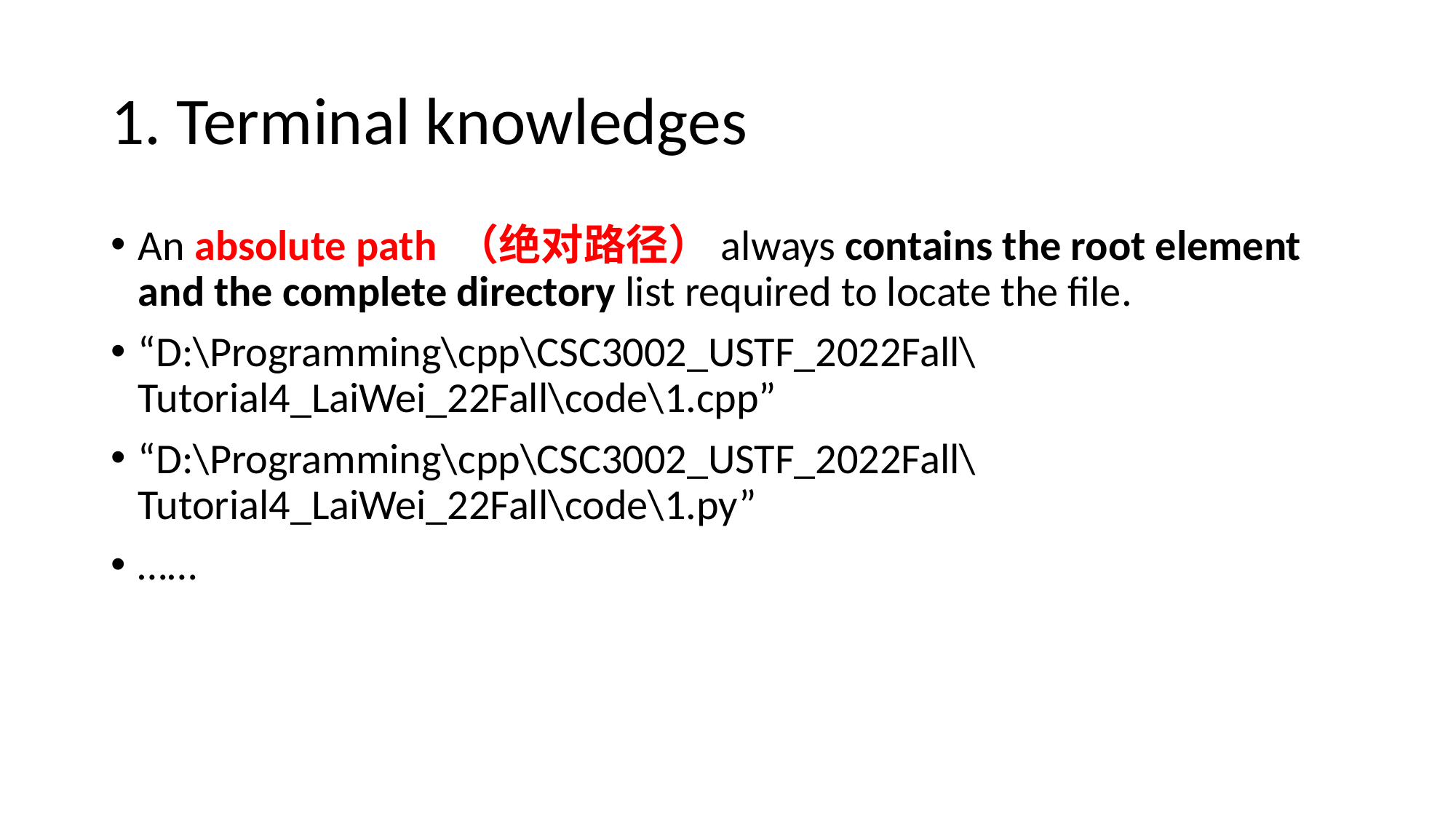

# 1. Terminal knowledges
An absolute path （绝对路径）always contains the root element and the complete directory list required to locate the file.
“D:\Programming\cpp\CSC3002_USTF_2022Fall\Tutorial4_LaiWei_22Fall\code\1.cpp”
“D:\Programming\cpp\CSC3002_USTF_2022Fall\Tutorial4_LaiWei_22Fall\code\1.py”
……